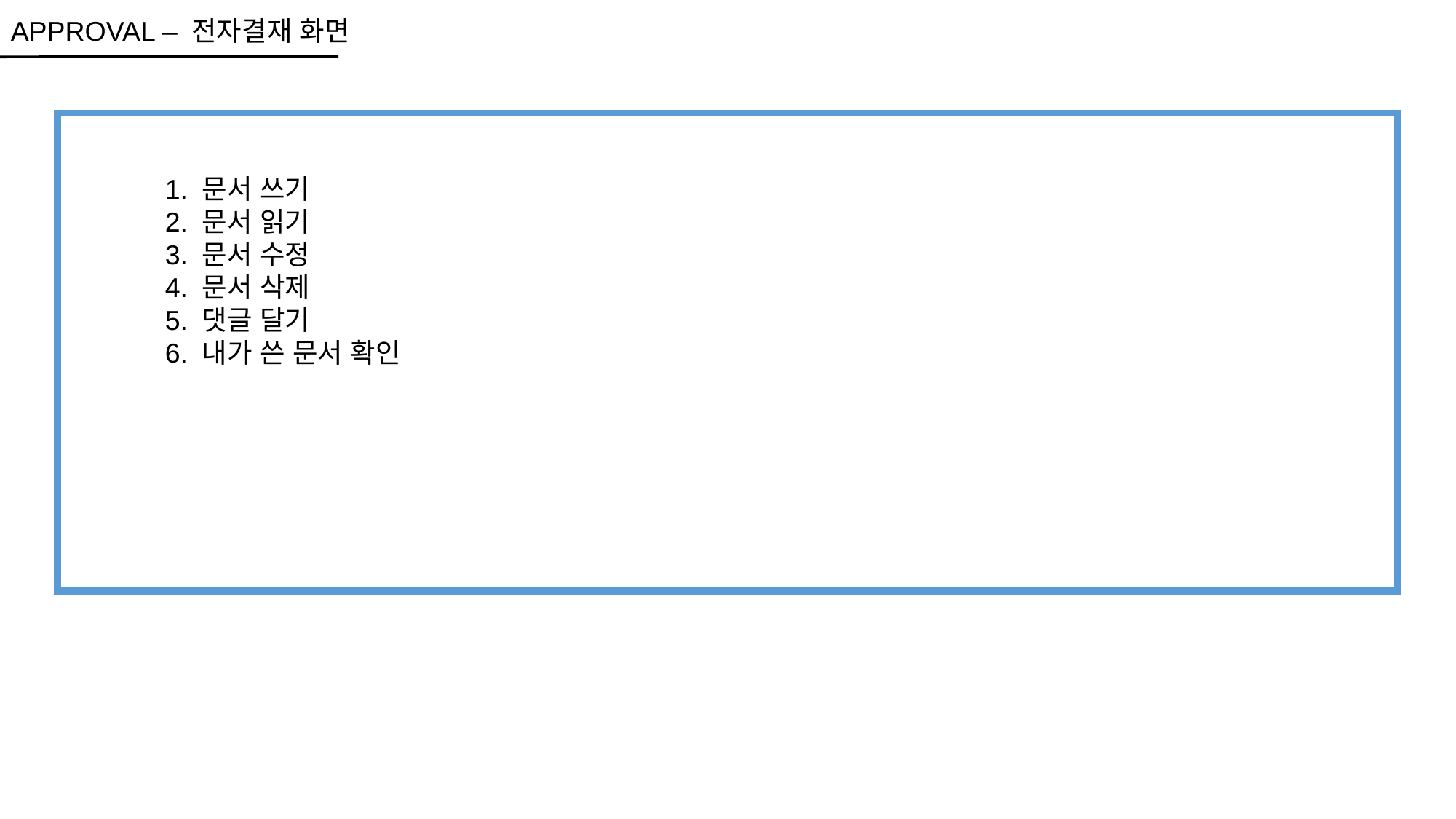

APPROVAL – 전자결재 화면

1. 문서 쓰기
2. 문서 읽기
3. 문서 수정
4. 문서 삭제
5. 댓글 달기
6. 내가 쓴 문서 확인